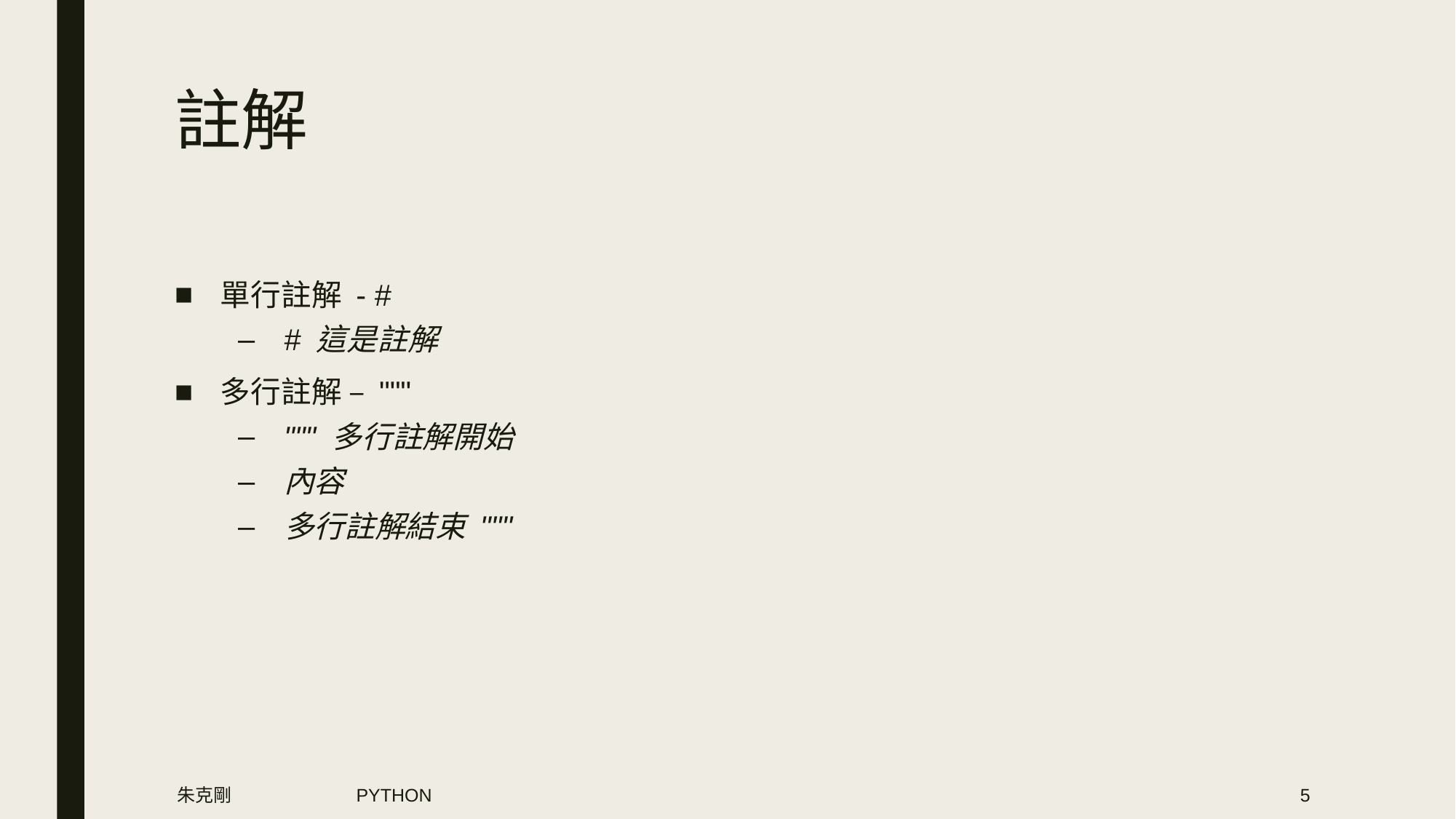

# 註解
單行註解 - #
# 這是註解
多行註解 – """
""" 多行註解開始
內容
多行註解結束 """

朱克剛
PYTHON
5